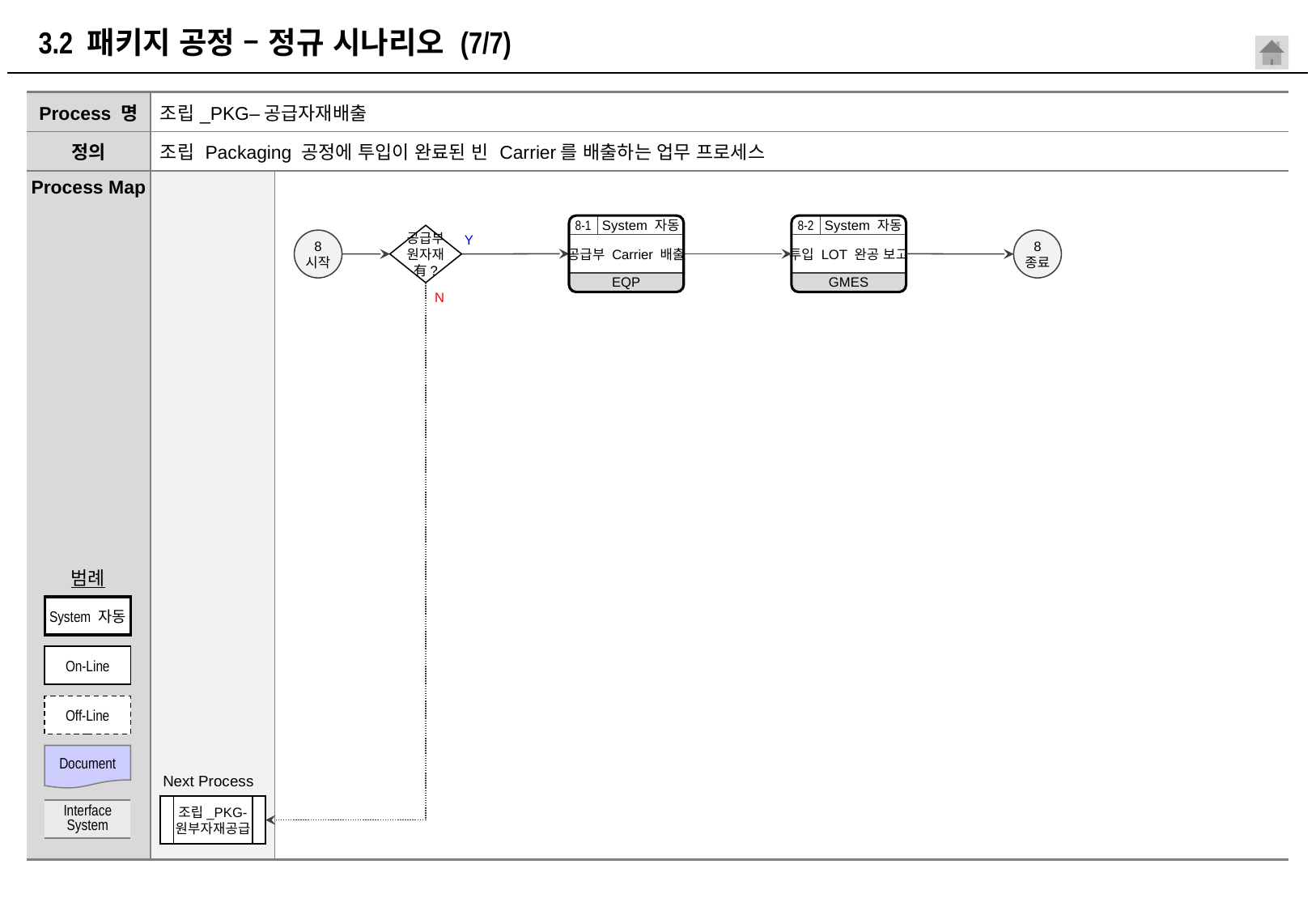

# 3.2 패키지 공정 – 정규 시나리오 (7/7)

| Process 명 | 조립\_PKG–공급자재배출 |  |
| --- | --- | --- |
| 정의 | 조립 Packaging 공정에 투입이 완료된 빈 Carrier를 배출하는 업무 프로세스 |  |
| Process Map |  |  |

8-1
System 자동
공급부 Carrier 배출

EQP

8-2
System 자동
투입 LOT 완공 보고

GMES
공급부
원자재
有?
Y
8
시작
8
종료
N
범례
System 자동
On-Line
Off-Line
Document
Next Process
조립_PKG-
원부자재공급
| Interface System |
| --- |